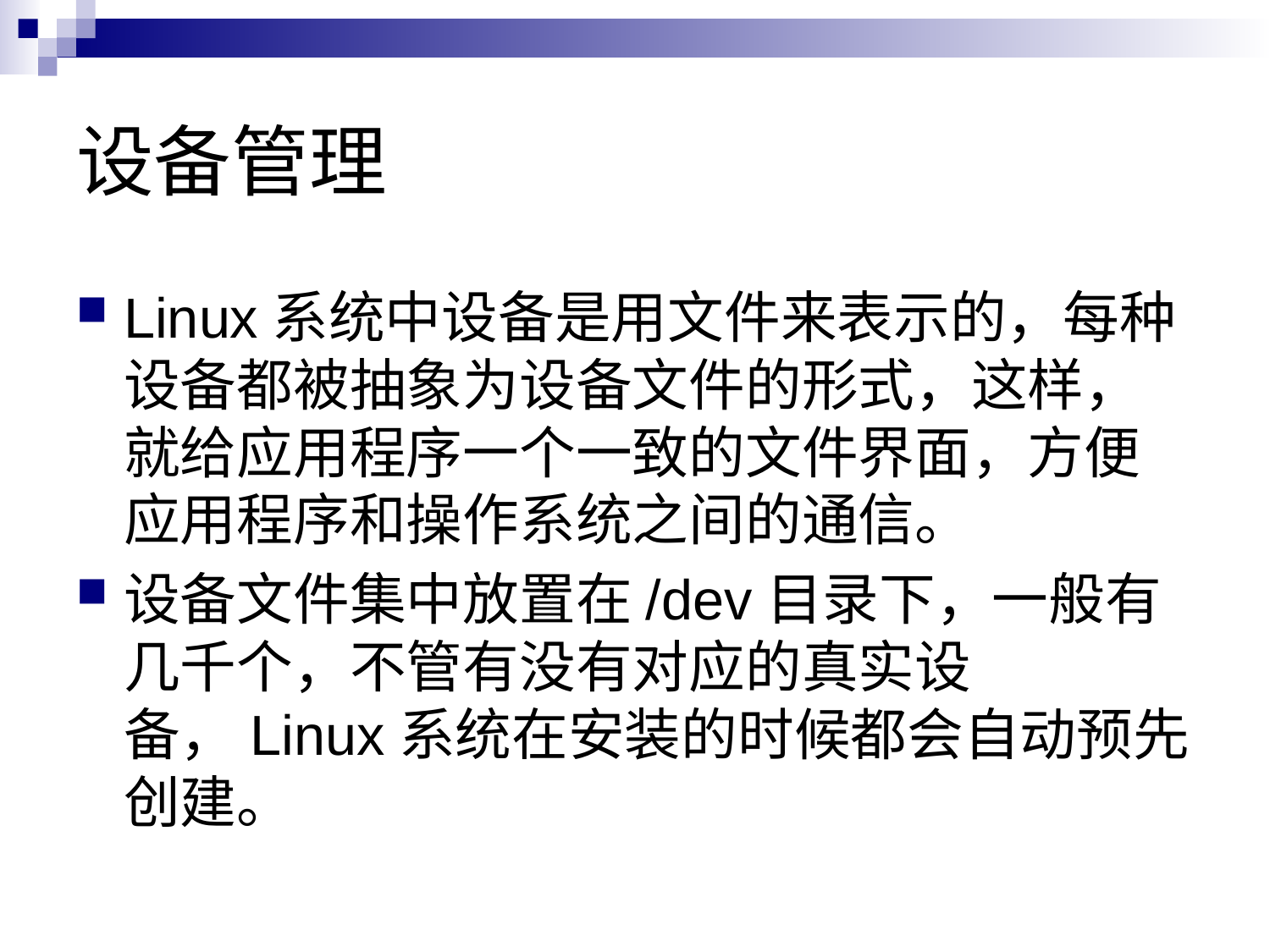

# 设备管理
Linux系统中设备是用文件来表示的，每种设备都被抽象为设备文件的形式，这样，就给应用程序一个一致的文件界面，方便应用程序和操作系统之间的通信。
设备文件集中放置在/dev目录下，一般有几千个，不管有没有对应的真实设备，Linux系统在安装的时候都会自动预先创建。